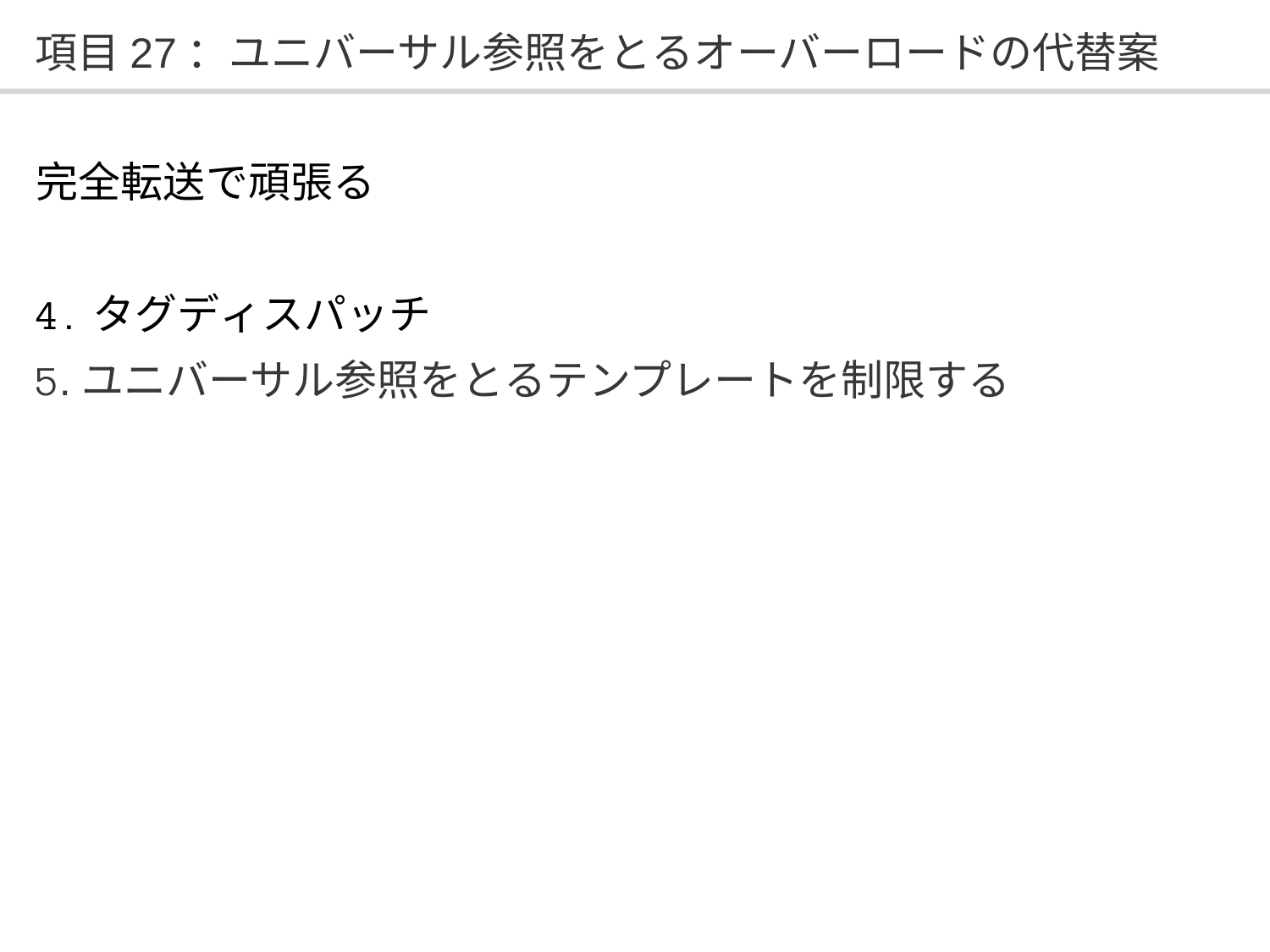

# 項目27：ユニバーサル参照をとるオーバーロードの代替案
完全転送で頑張る

4.タグディスパッチ
5.ユニバーサル参照をとるテンプレートを制限する